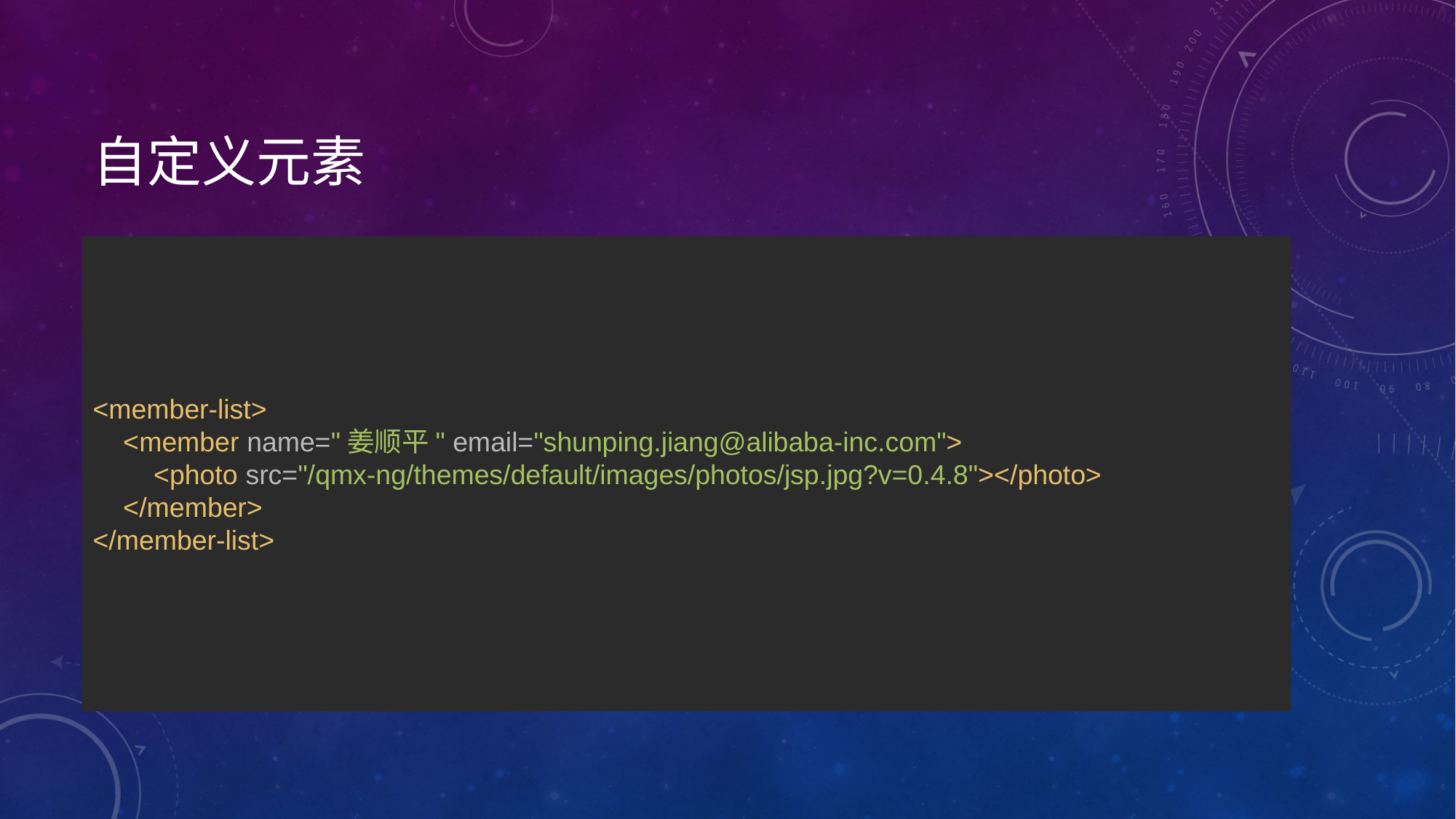

# 自定义元素
<member-list>
    <member name="姜顺平" email="shunping.jiang@alibaba-inc.com">
        <photo src="/qmx-ng/themes/default/images/photos/jsp.jpg?v=0.4.8"></photo>
    </member>
</member-list>